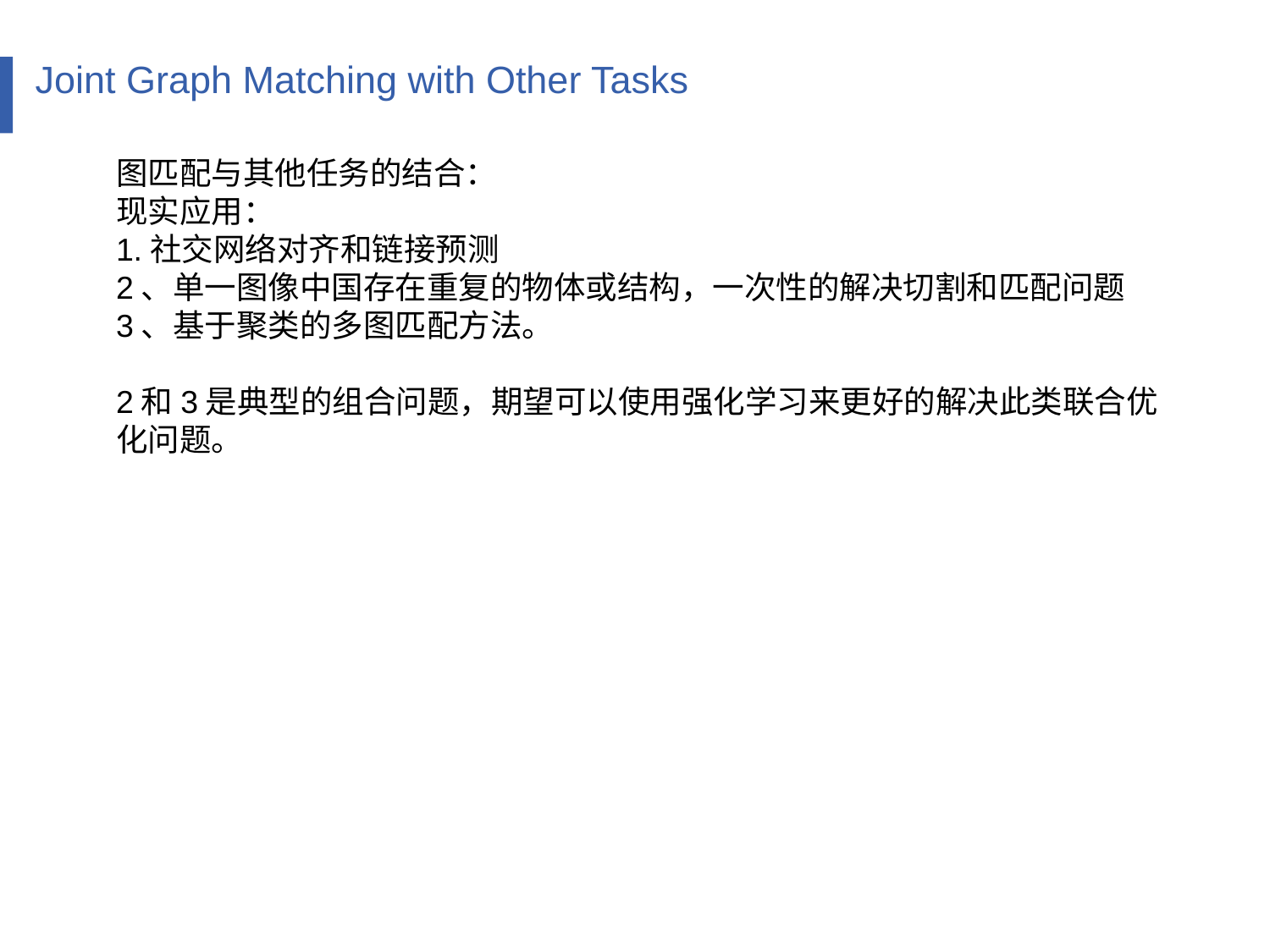

Joint Graph Matching with Other Tasks
图匹配与其他任务的结合：
现实应用：
1.社交网络对齐和链接预测
2、单一图像中国存在重复的物体或结构，一次性的解决切割和匹配问题
3、基于聚类的多图匹配方法。

2和3是典型的组合问题，期望可以使用强化学习来更好的解决此类联合优化问题。